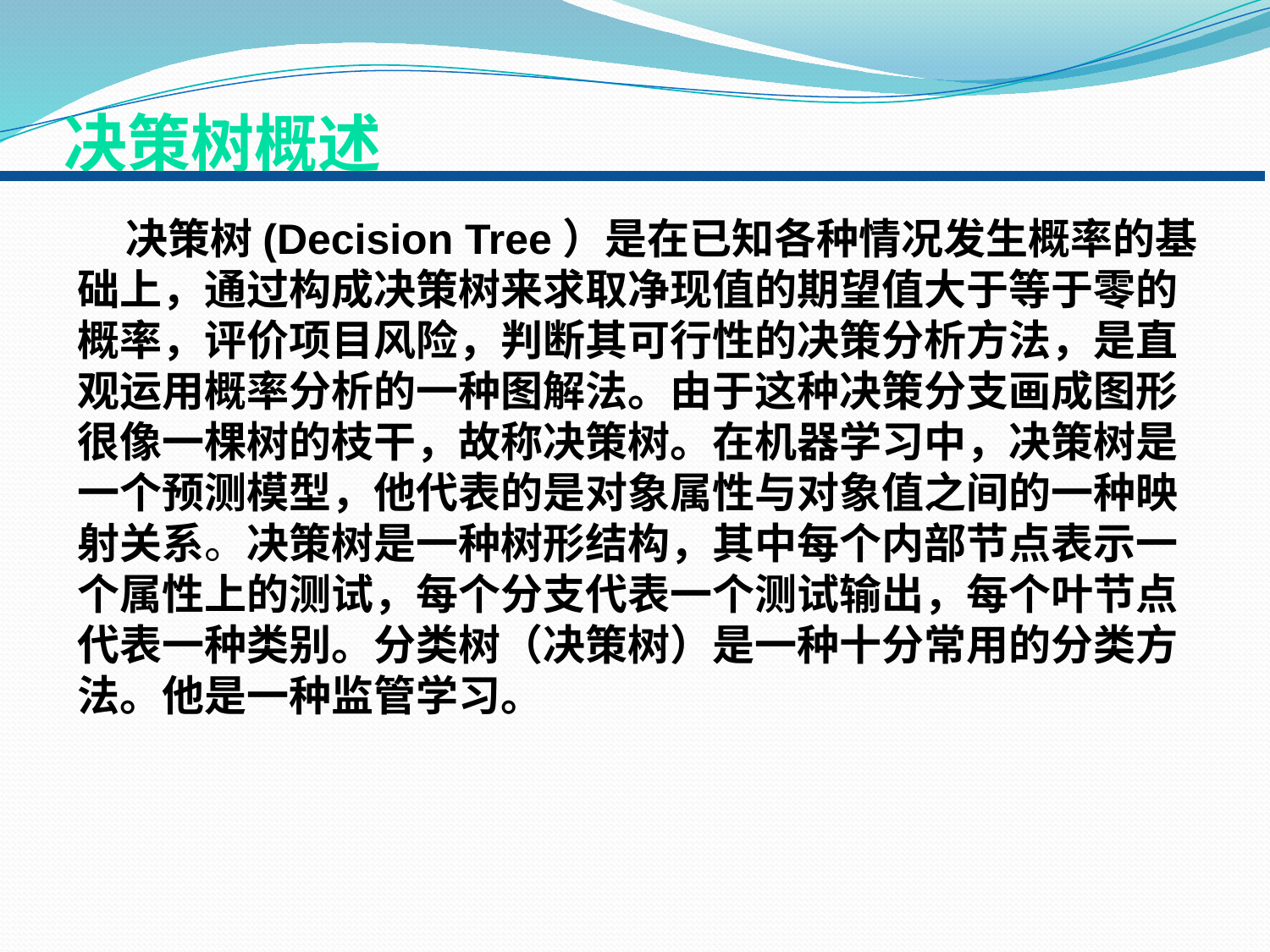

# 决策树概述
    决策树(Decision Tree）是在已知各种情况发生概率的基础上，通过构成决策树来求取净现值的期望值大于等于零的概率，评价项目风险，判断其可行性的决策分析方法，是直观运用概率分析的一种图解法。由于这种决策分支画成图形很像一棵树的枝干，故称决策树。在机器学习中，决策树是一个预测模型，他代表的是对象属性与对象值之间的一种映射关系。决策树是一种树形结构，其中每个内部节点表示一个属性上的测试，每个分支代表一个测试输出，每个叶节点代表一种类别。分类树（决策树）是一种十分常用的分类方法。他是一种监管学习。